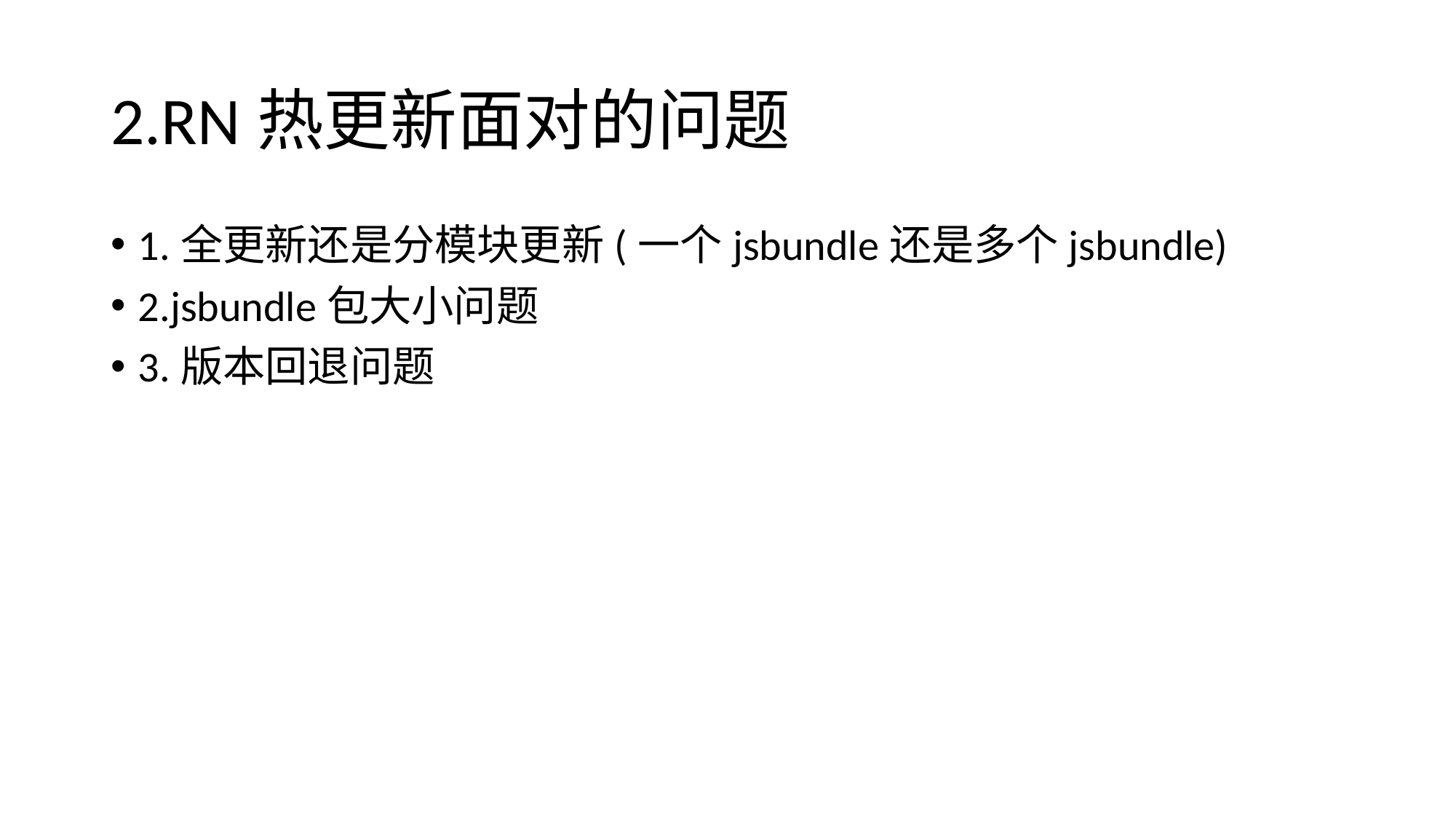

# 2.RN热更新面对的问题
1.全更新还是分模块更新(一个jsbundle还是多个jsbundle)
2.jsbundle包大小问题
3.版本回退问题